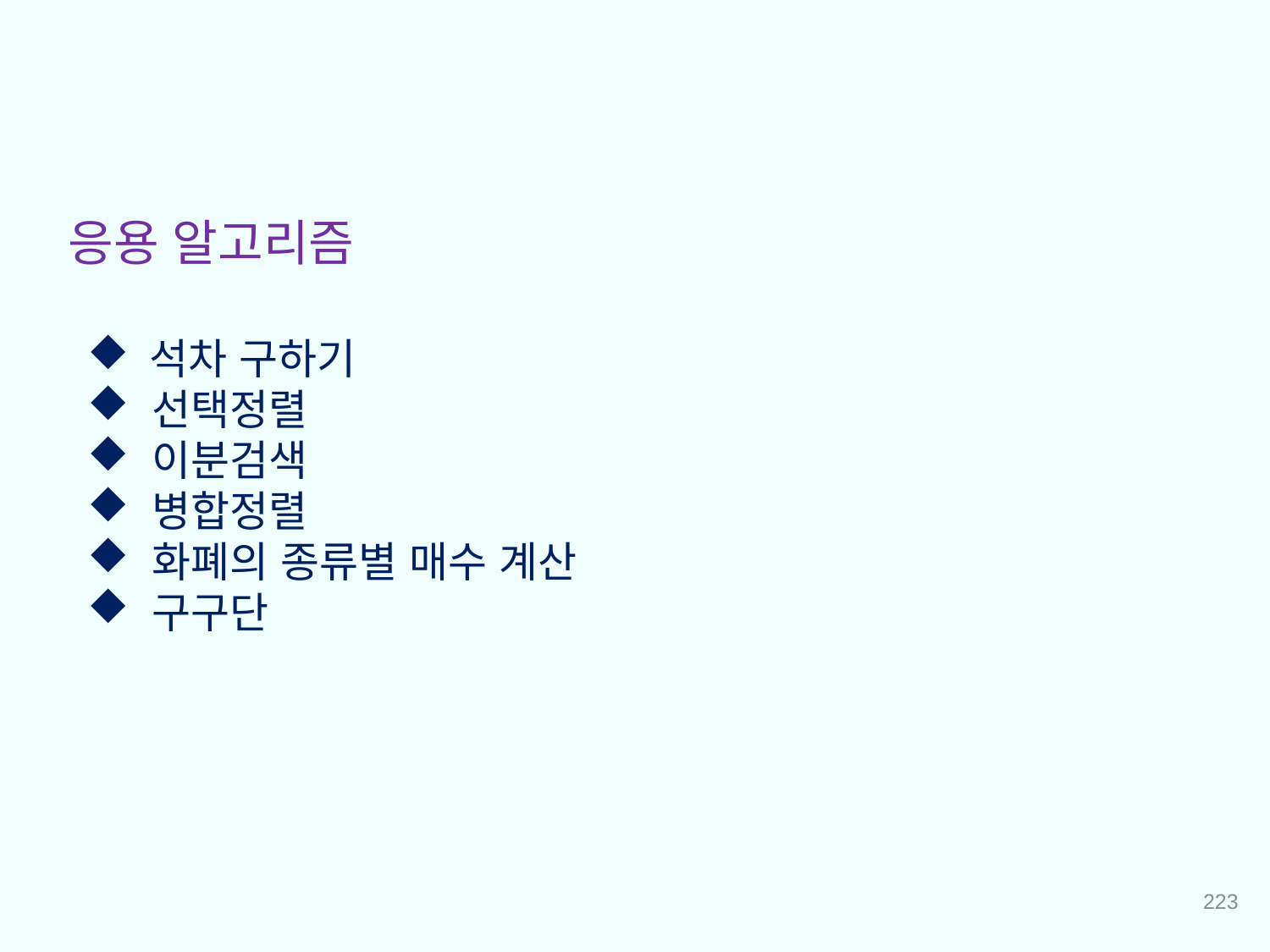

응용 알고리즘
 석차 구하기
 선택정렬
 이분검색
 병합정렬
 화폐의 종류별 매수 계산
 구구단
223